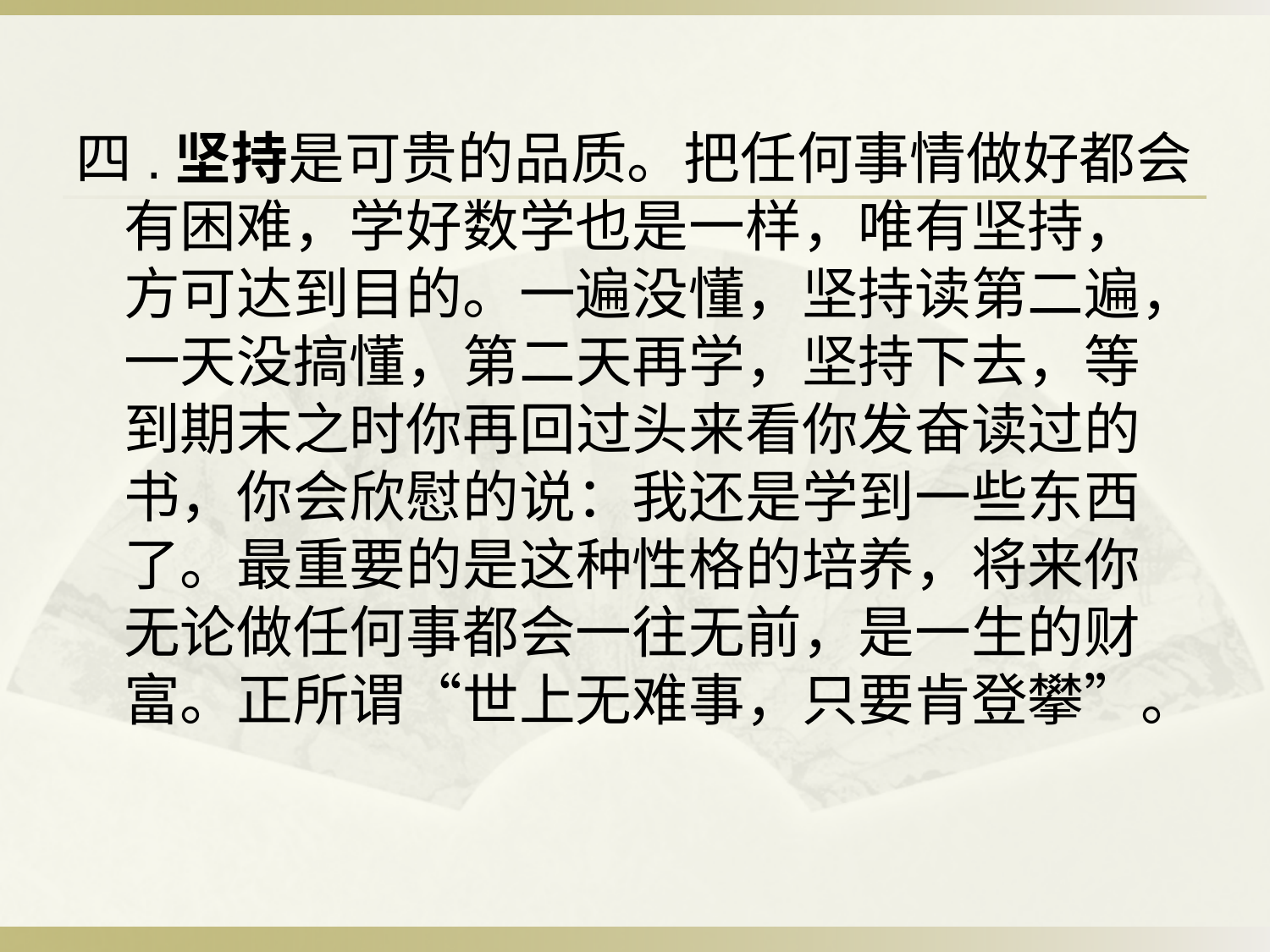

四.坚持是可贵的品质。把任何事情做好都会有困难，学好数学也是一样，唯有坚持，方可达到目的。一遍没懂，坚持读第二遍，一天没搞懂，第二天再学，坚持下去，等到期末之时你再回过头来看你发奋读过的书，你会欣慰的说：我还是学到一些东西了。最重要的是这种性格的培养，将来你无论做任何事都会一往无前，是一生的财富。正所谓“世上无难事，只要肯登攀”。